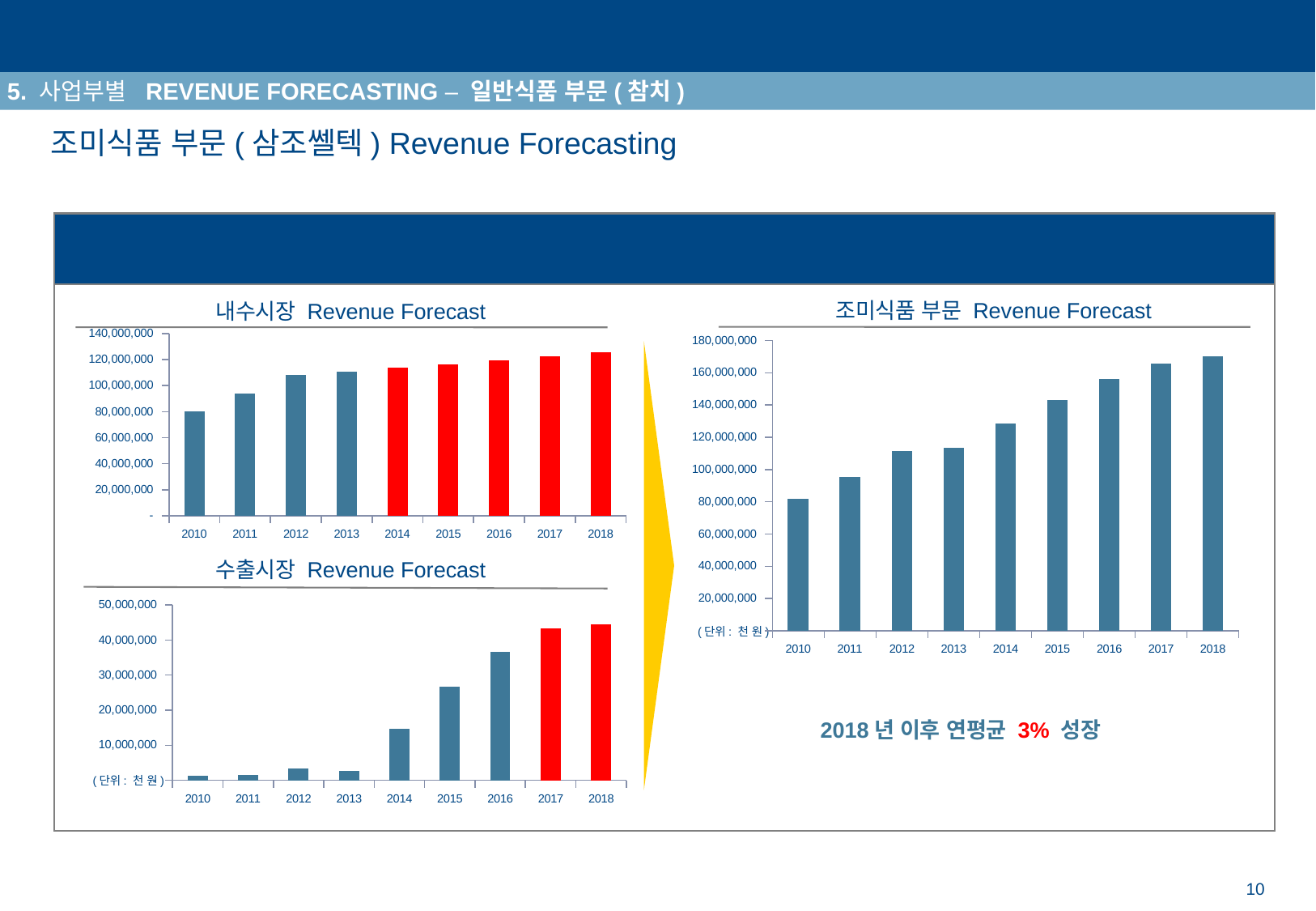

연도별 매출 추정
설명
5. 사업부별  REVENUE FORECASTING – 일반식품 부문(참치)

조미식품 부문(삼조쎌텍) Revenue Forecasting

조미식품 부문 Revenue Forecast
내수시장 Revenue Forecast

### Chart

| Category |  |
|---|---|
| 2010 | 80442605.0 |
| 2011 | 93932429.0 |
| 2012 | 107909541.0 |
| 2013 | 110715189.066 |
| 2014 | 113593783.98171602 |
| 2015 | 116547222.36524059 |
| 2016 | 119577450.14673688 |
| 2017 | 122686463.850552 |
| 2018 | 125876311.91066644 |

### Chart

| Category |  |
|---|---|
| 2010 | 81669416.0 |
| 2011 | 95584770.0 |
| 2012 | 111209126.0 |
| 2013 | 113375189.066 |
| 2014 | 128304168.59710062 |
| 2015 | 143307991.5960099 |
| 2016 | 156291296.30058303 |
| 2017 | 165888286.89055204 |
| 2018 | 170201382.34970638 |
수출시장 Revenue Forecast

### Chart

| Category |  |
|---|---|
| 2010 | 1226811.0 |
| 2011 | 1652341.0 |
| 2012 | 3299585.0 |
| 2013 | 2660000.0 |
| 2014 | 14710384.615384612 |
| 2015 | 26760769.23076924 |
| 2016 | 36713846.15384614 |
| 2017 | 43201823.04000001 |
| 2018 | 44325070.43904001 |
(단위: 천 원)
(단위: 천 원)
2018년 이후 연평균 3% 성장